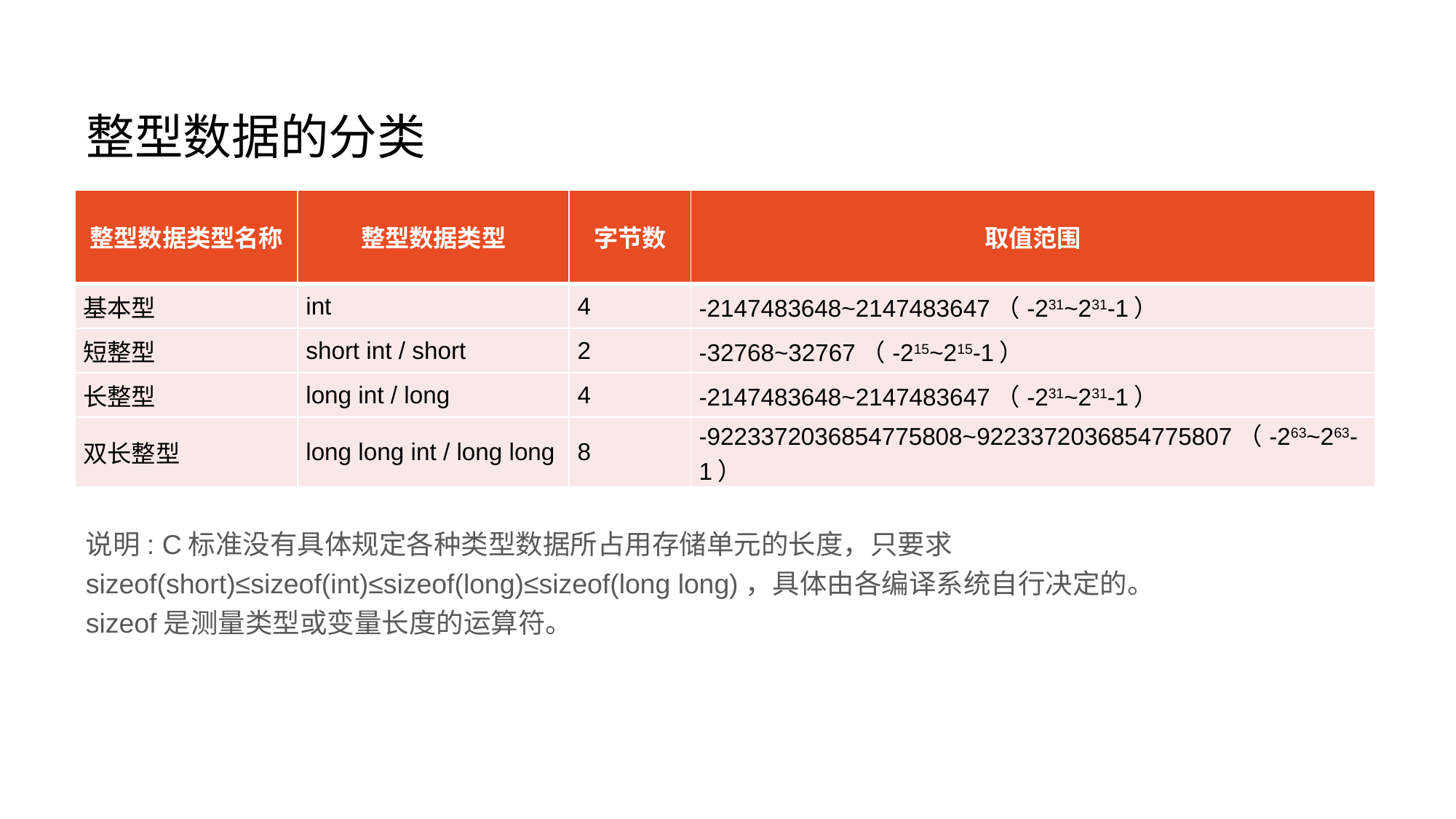

# 整型数据的分类
| 整型数据类型名称 | 整型数据类型 | 字节数 | 取值范围 |
| --- | --- | --- | --- |
| 基本型 | int | 4 | -2147483648~2147483647（-231~231-1） |
| 短整型 | short int / short | 2 | -32768~32767（-215~215-1） |
| 长整型 | long int / long | 4 | -2147483648~2147483647（-231~231-1） |
| 双长整型 | long long int / long long | 8 | -9223372036854775808~9223372036854775807（-263~263-1） |
说明: C标准没有具体规定各种类型数据所占用存储单元的长度，只要求sizeof(short)≤sizeof(int)≤sizeof(long)≤sizeof(long long)，具体由各编译系统自行决定的。
sizeof是测量类型或变量长度的运算符。